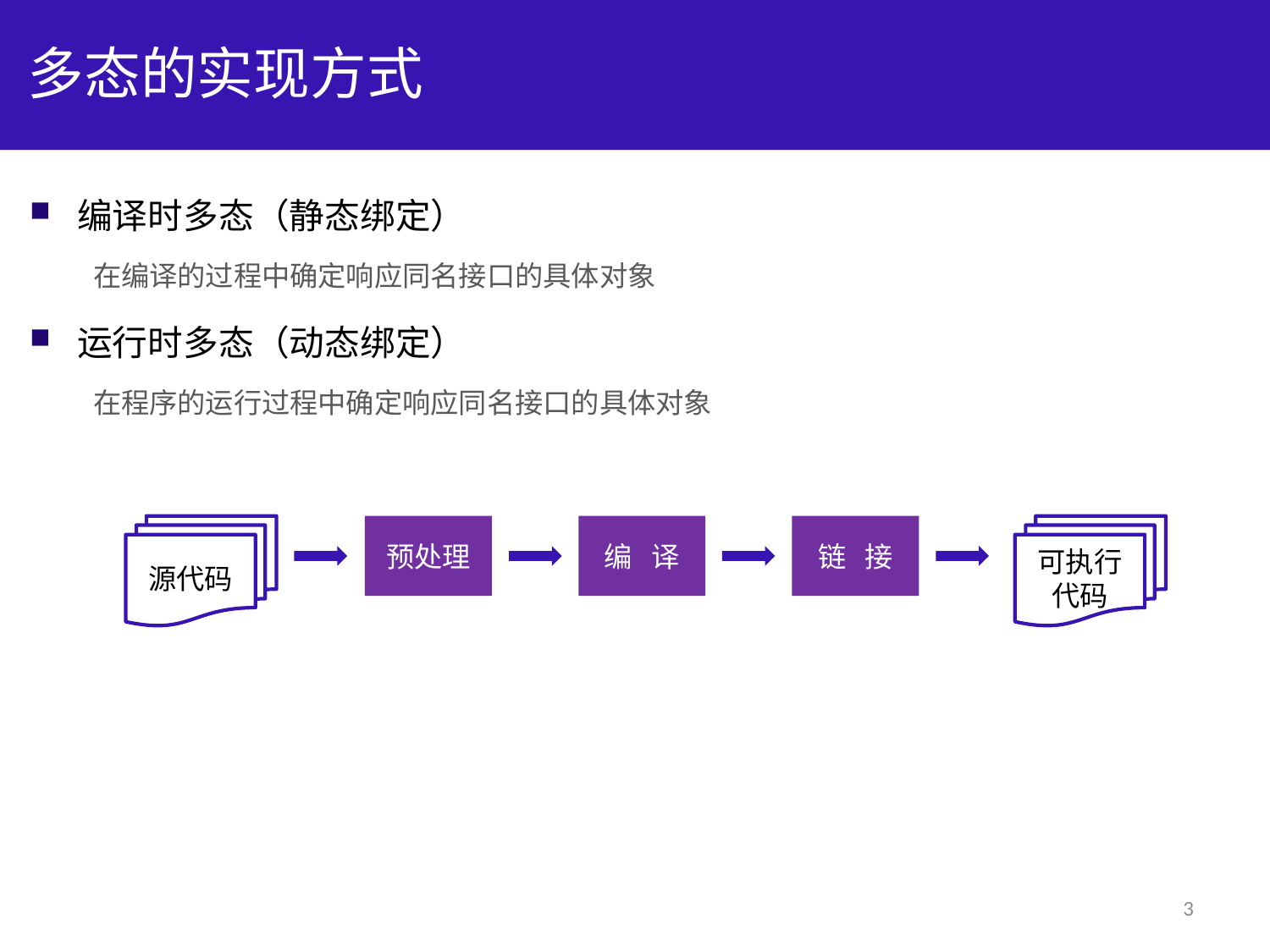

# 多态的实现方式
编译时多态（静态绑定）
在编译的过程中确定响应同名接口的具体对象
运行时多态（动态绑定）
在程序的运行过程中确定响应同名接口的具体对象
源代码
预处理
编   译
链   接
可执行代码

3